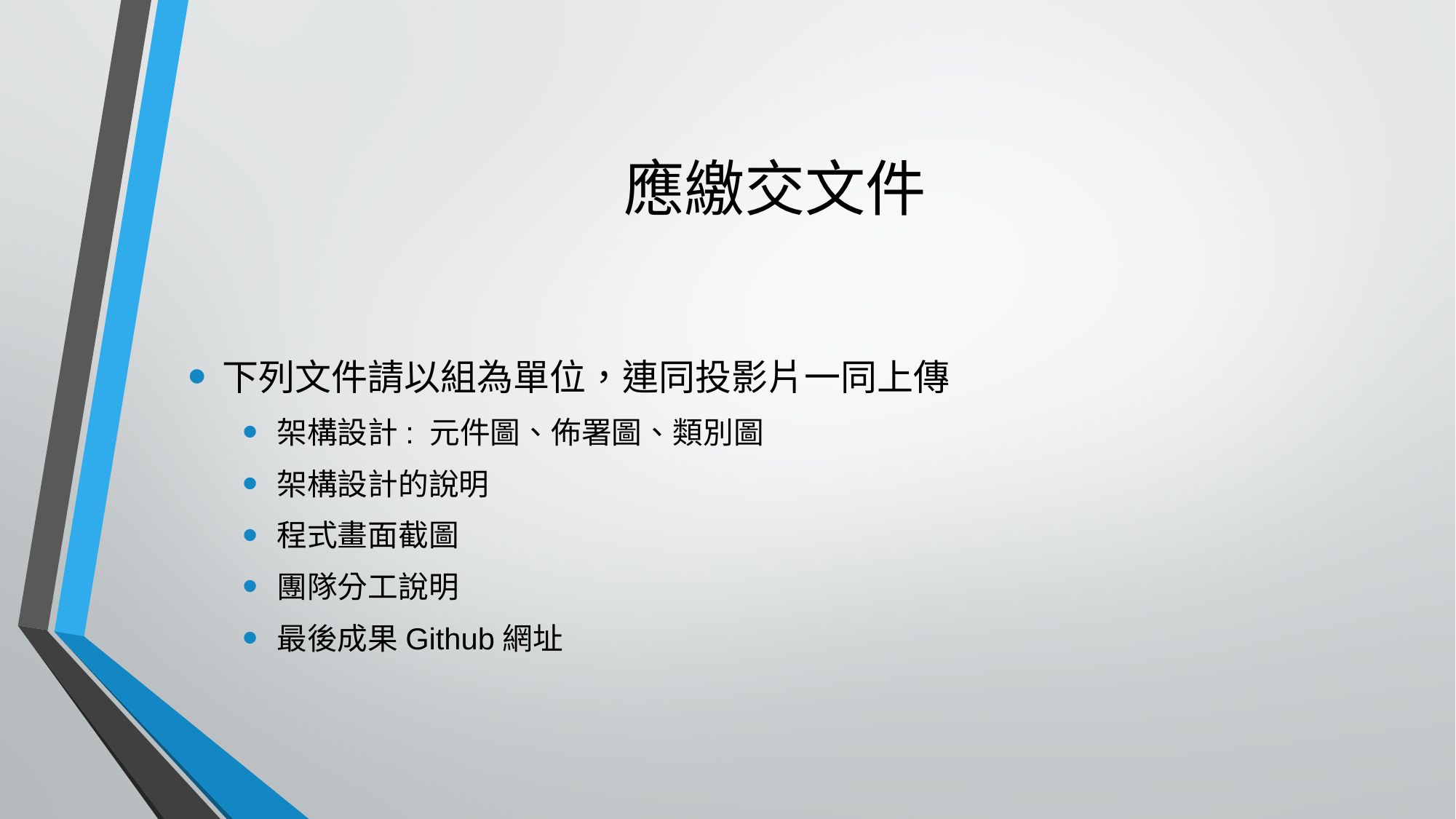

# 應繳交文件
下列文件請以組為單位，連同投影片一同上傳
架構設計: 元件圖、佈署圖、類別圖
架構設計的說明
程式畫面截圖
團隊分工說明
最後成果Github網址